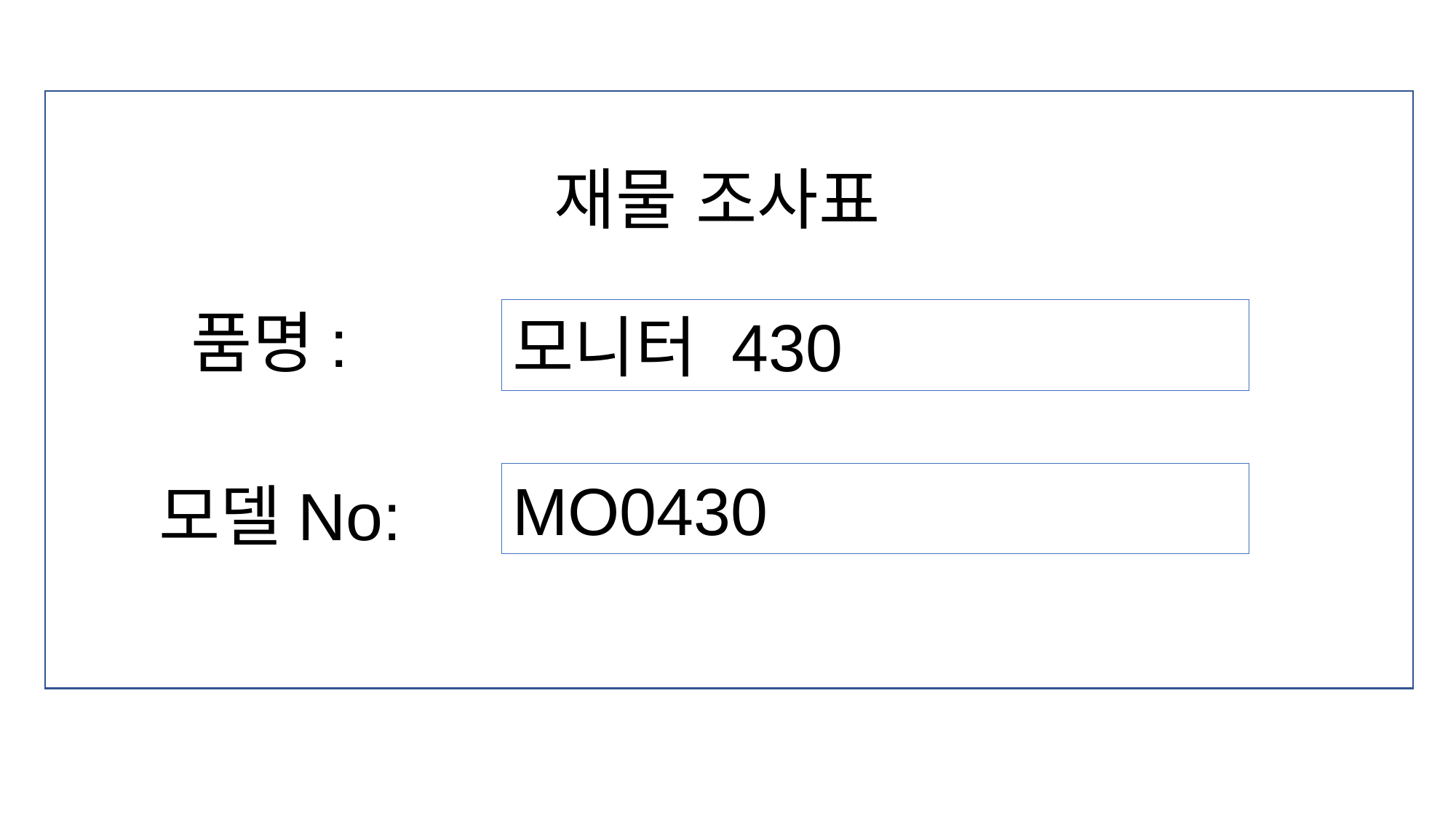

재물 조사표
품명:
모니터 430
MO0430
모델No: